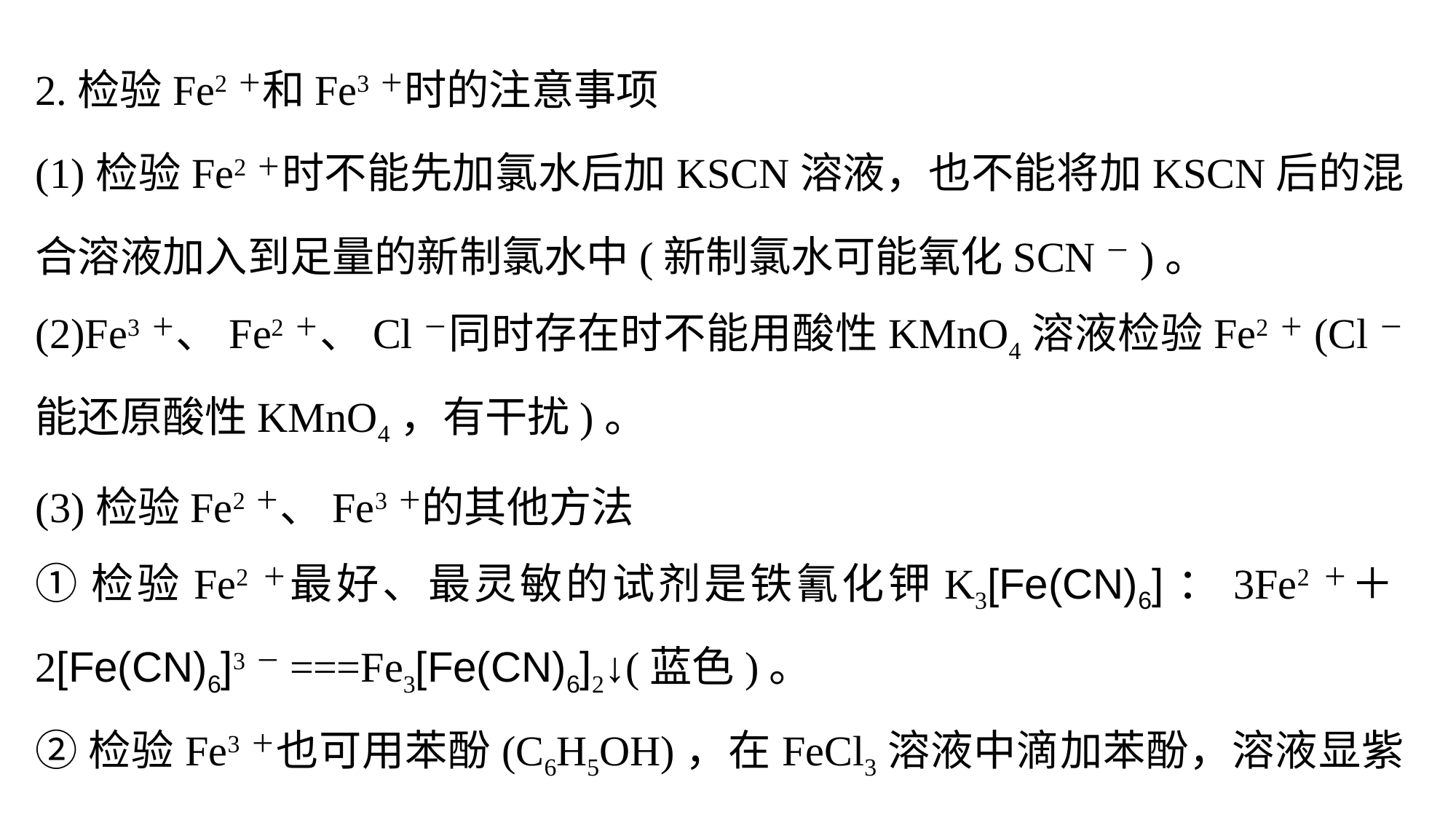

2.检验Fe2＋和Fe3＋时的注意事项
(1)检验Fe2＋时不能先加氯水后加KSCN溶液，也不能将加KSCN后的混合溶液加入到足量的新制氯水中(新制氯水可能氧化SCN－)。
(2)Fe3＋、Fe2＋、Cl－同时存在时不能用酸性KMnO4溶液检验Fe2＋(Cl－能还原酸性KMnO4，有干扰)。
(3)检验Fe2＋、Fe3＋的其他方法
①检验Fe2＋最好、最灵敏的试剂是铁氰化钾K3[Fe(CN)6]：3Fe2＋＋2[Fe(CN)6]3－===Fe3[Fe(CN)6]2↓(蓝色)。
②检验Fe3＋也可用苯酚(C6H5OH)，在FeCl3溶液中滴加苯酚，溶液显紫色。